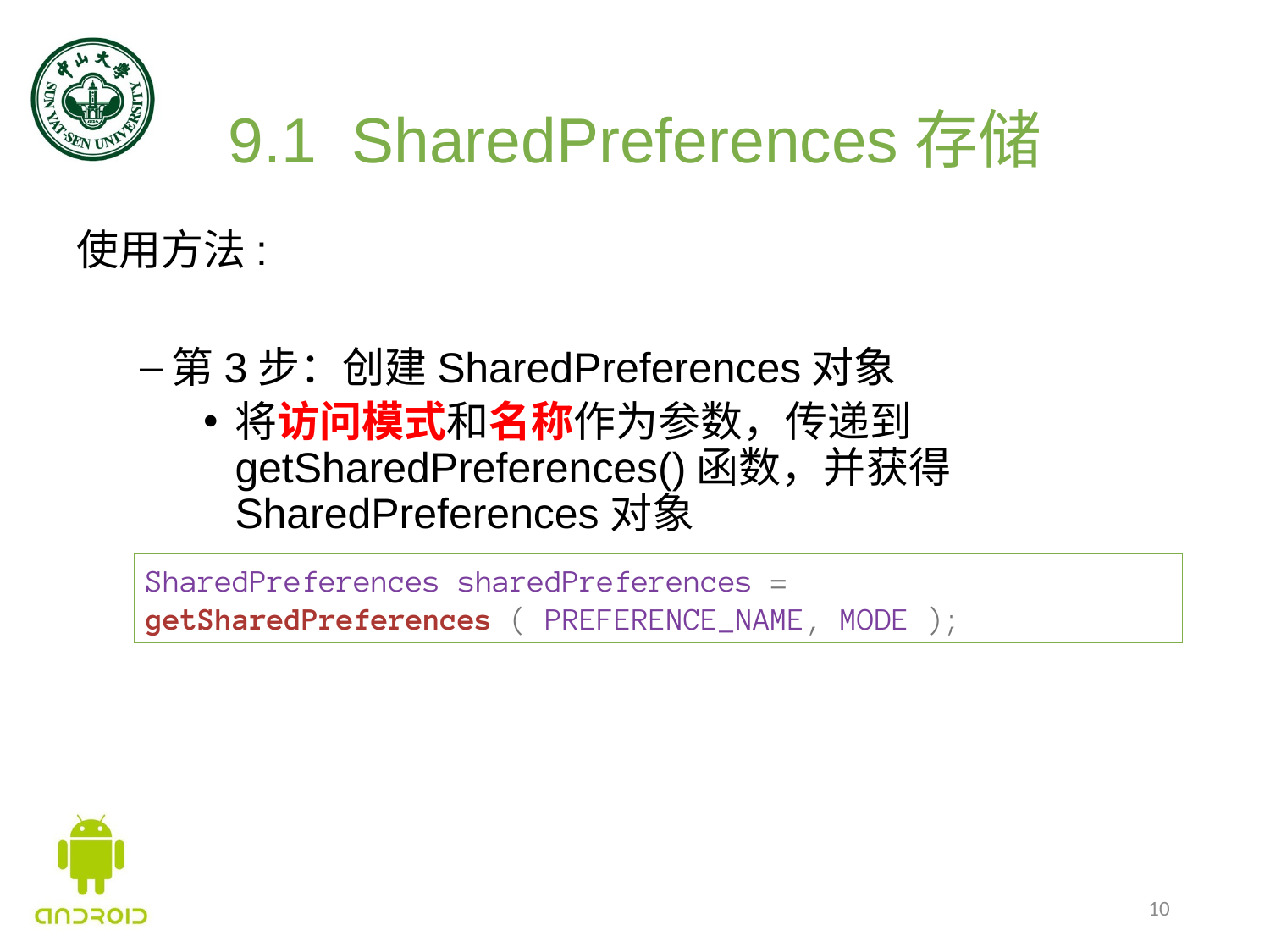

# 9.1  SharedPreferences存储
使用方法:

第3步：创建SharedPreferences对象
将访问模式和名称作为参数，传递到getSharedPreferences()函数，并获得SharedPreferences对象

SharedPreferences sharedPreferences = 	getSharedPreferences ( PREFERENCE_NAME, MODE );
10